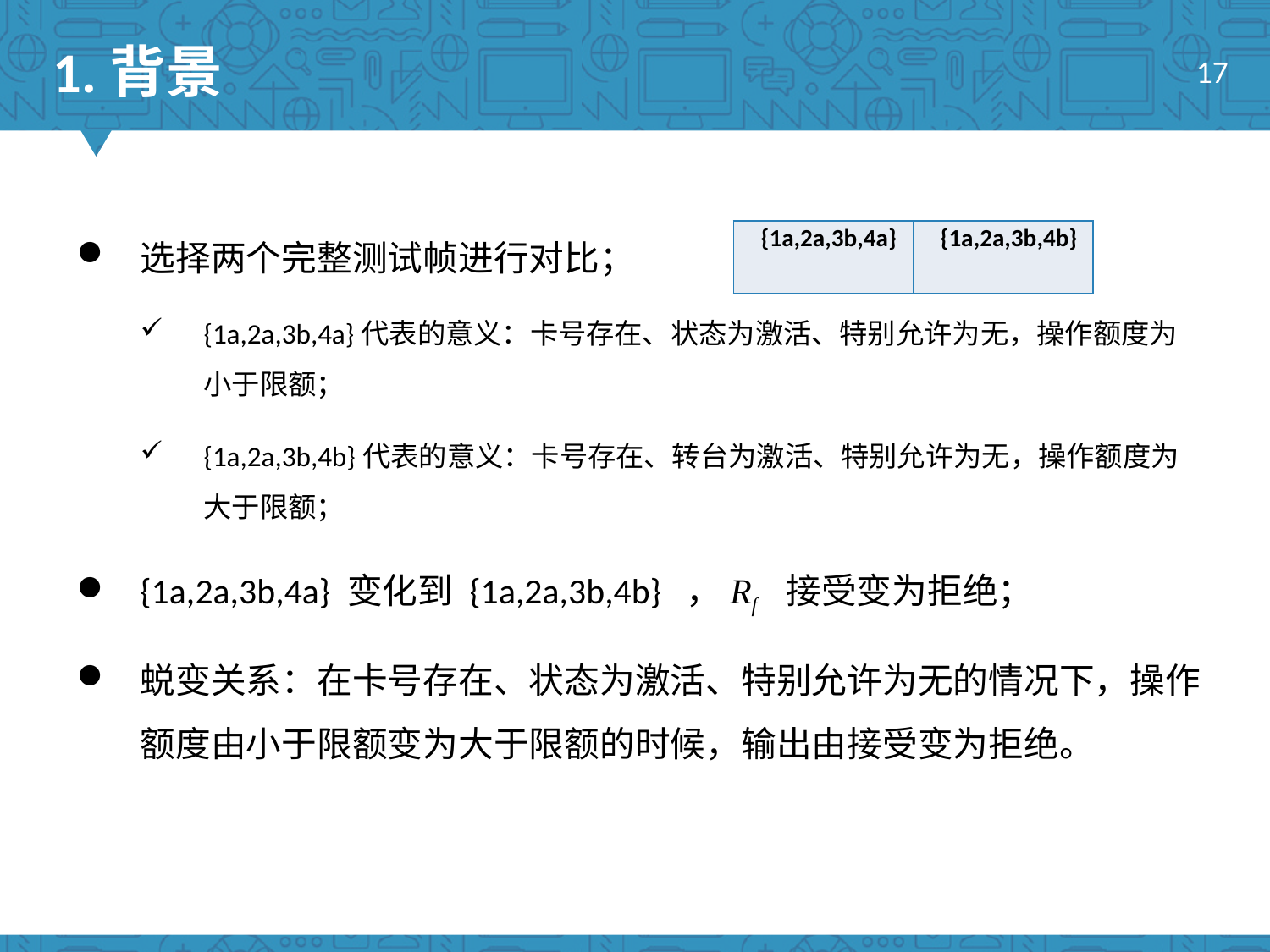

1.背景
17
选择两个完整测试帧进行对比；
{1a,2a,3b,4a}代表的意义：卡号存在、状态为激活、特别允许为无，操作额度为小于限额；
{1a,2a,3b,4b}代表的意义：卡号存在、转台为激活、特别允许为无，操作额度为大于限额；
{1a,2a,3b,4a} 变化到 {1a,2a,3b,4b}  ，Rf    接受变为拒绝；
蜕变关系：在卡号存在、状态为激活、特别允许为无的情况下，操作额度由小于限额变为大于限额的时候，输出由接受变为拒绝。
| {1a,2a,3b,4a} | {1a,2a,3b,4b} |
| --- | --- |